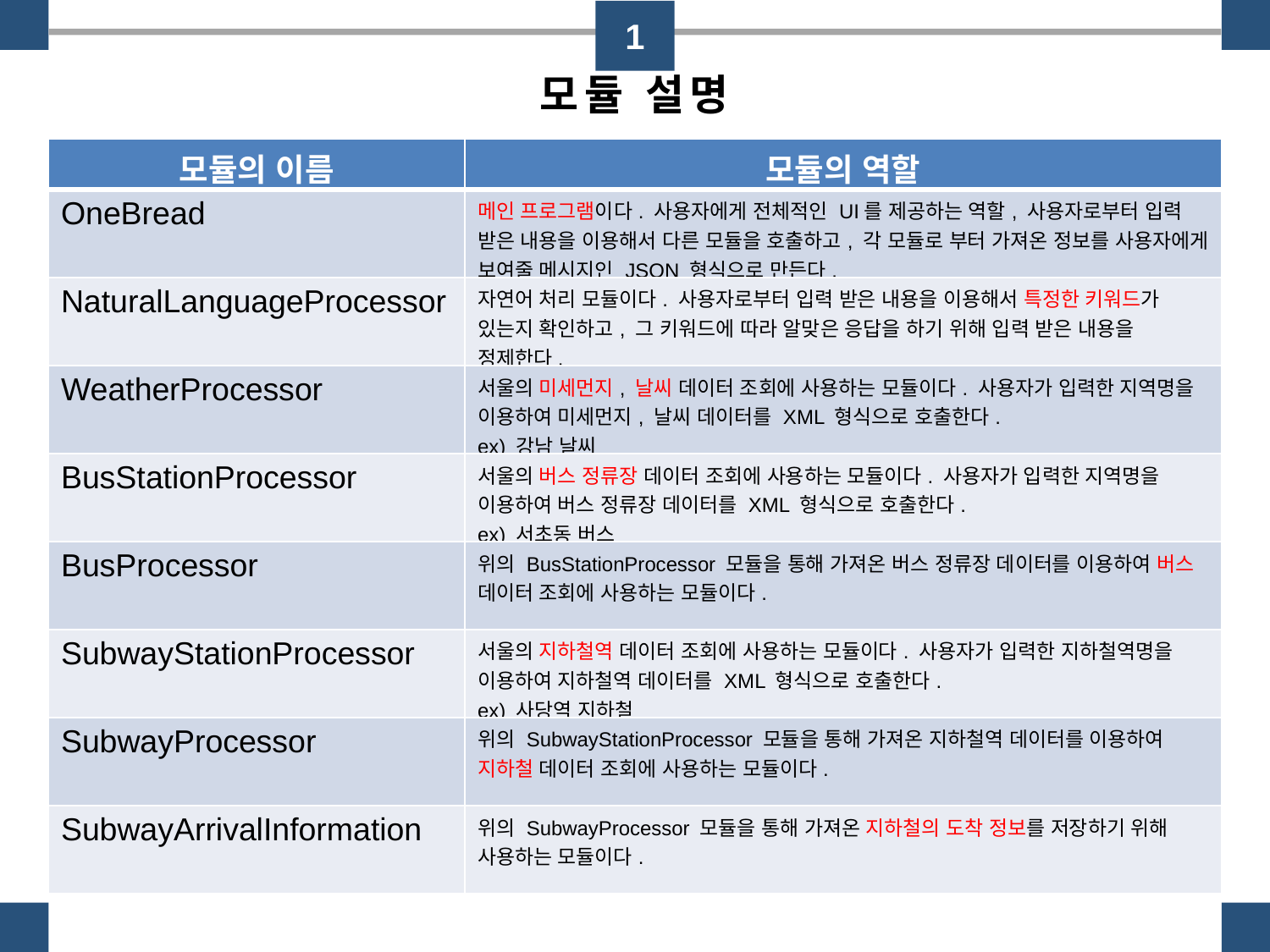

1

모듈 설명
| 모듈의 이름 | 모듈의 역할 |
| --- | --- |
| OneBread | 메인 프로그램이다. 사용자에게 전체적인 UI를 제공하는 역할, 사용자로부터 입력 받은 내용을 이용해서 다른 모듈을 호출하고, 각 모듈로 부터 가져온 정보를 사용자에게 보여줄 메시지인 JSON 형식으로 만든다. |
| NaturalLanguageProcessor | 자연어 처리 모듈이다. 사용자로부터 입력 받은 내용을 이용해서 특정한 키워드가 있는지 확인하고, 그 키워드에 따라 알맞은 응답을 하기 위해 입력 받은 내용을 정제한다. |
| WeatherProcessor | 서울의 미세먼지, 날씨 데이터 조회에 사용하는 모듈이다. 사용자가 입력한 지역명을 이용하여 미세먼지, 날씨 데이터를 XML 형식으로 호출한다. ex) 강남 날씨 |
| BusStationProcessor | 서울의 버스 정류장 데이터 조회에 사용하는 모듈이다. 사용자가 입력한 지역명을 이용하여 버스 정류장 데이터를 XML 형식으로 호출한다. ex) 서초동 버스 |
| BusProcessor | 위의 BusStationProcessor 모듈을 통해 가져온 버스 정류장 데이터를 이용하여 버스 데이터 조회에 사용하는 모듈이다. |
| SubwayStationProcessor | 서울의 지하철역 데이터 조회에 사용하는 모듈이다. 사용자가 입력한 지하철역명을 이용하여 지하철역 데이터를 XML 형식으로 호출한다. ex) 사당역 지하철 |
| SubwayProcessor | 위의 SubwayStationProcessor 모듈을 통해 가져온 지하철역 데이터를 이용하여 지하철 데이터 조회에 사용하는 모듈이다. |
| SubwayArrivalInformation | 위의 SubwayProcessor 모듈을 통해 가져온 지하철의 도착 정보를 저장하기 위해 사용하는 모듈이다. |